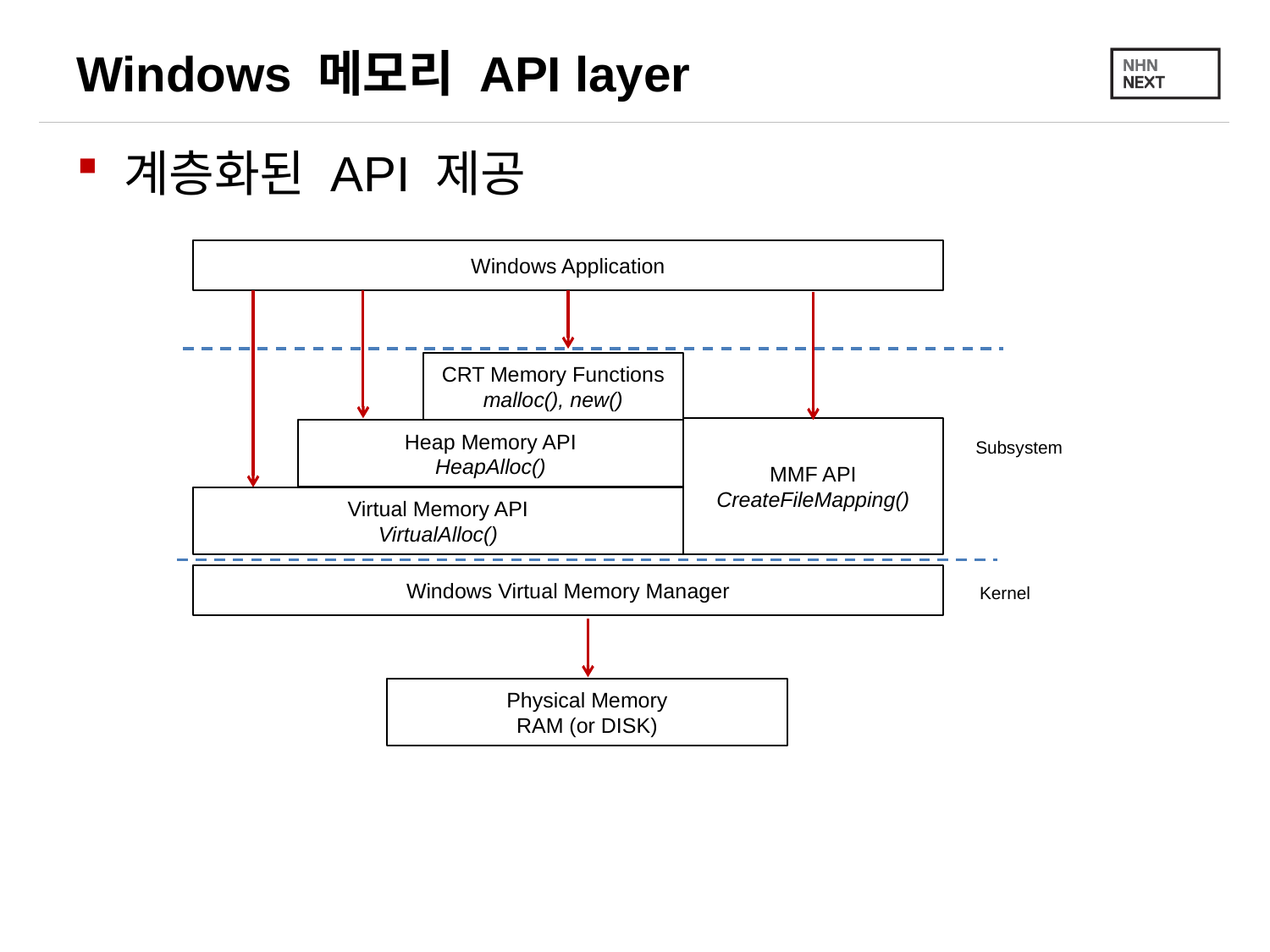

# Windows 메모리 API layer
계층화된 API 제공
Windows Application
CRT Memory Functions
malloc(), new()
MMF API
CreateFileMapping()
Heap Memory API
HeapAlloc()
Subsystem
Virtual Memory API
VirtualAlloc()
Windows Virtual Memory Manager
Kernel
Physical Memory
RAM (or DISK)